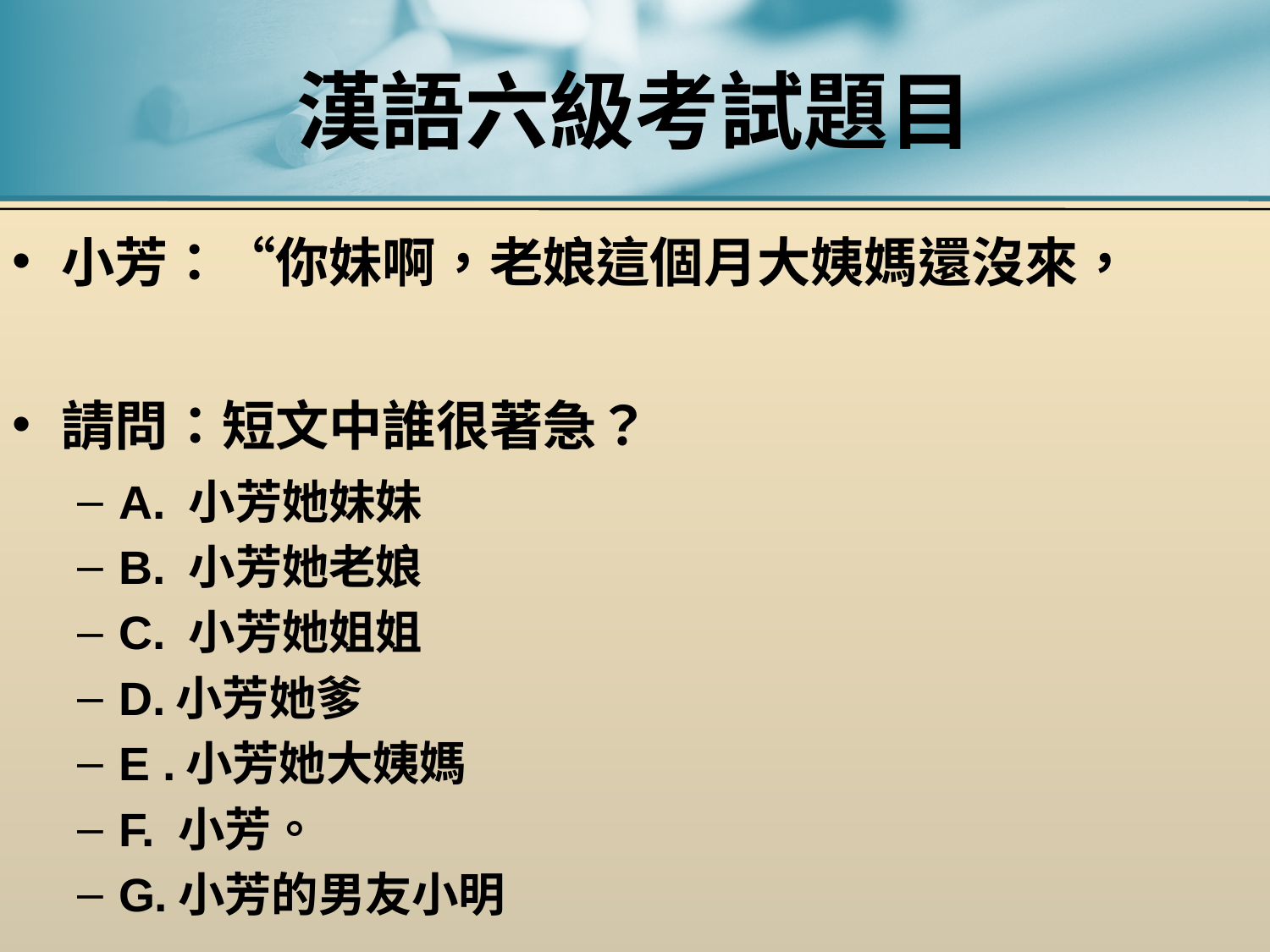

# 漢語六級考試題目
小芳：“你妹啊，老娘這個月大姨媽還沒來，

請問：短文中誰很著急？
A. 小芳她妹妹
B. 小芳她老娘
C. 小芳她姐姐
D.小芳她爹
E .小芳她大姨媽
F. 小芳。
G.小芳的男友小明